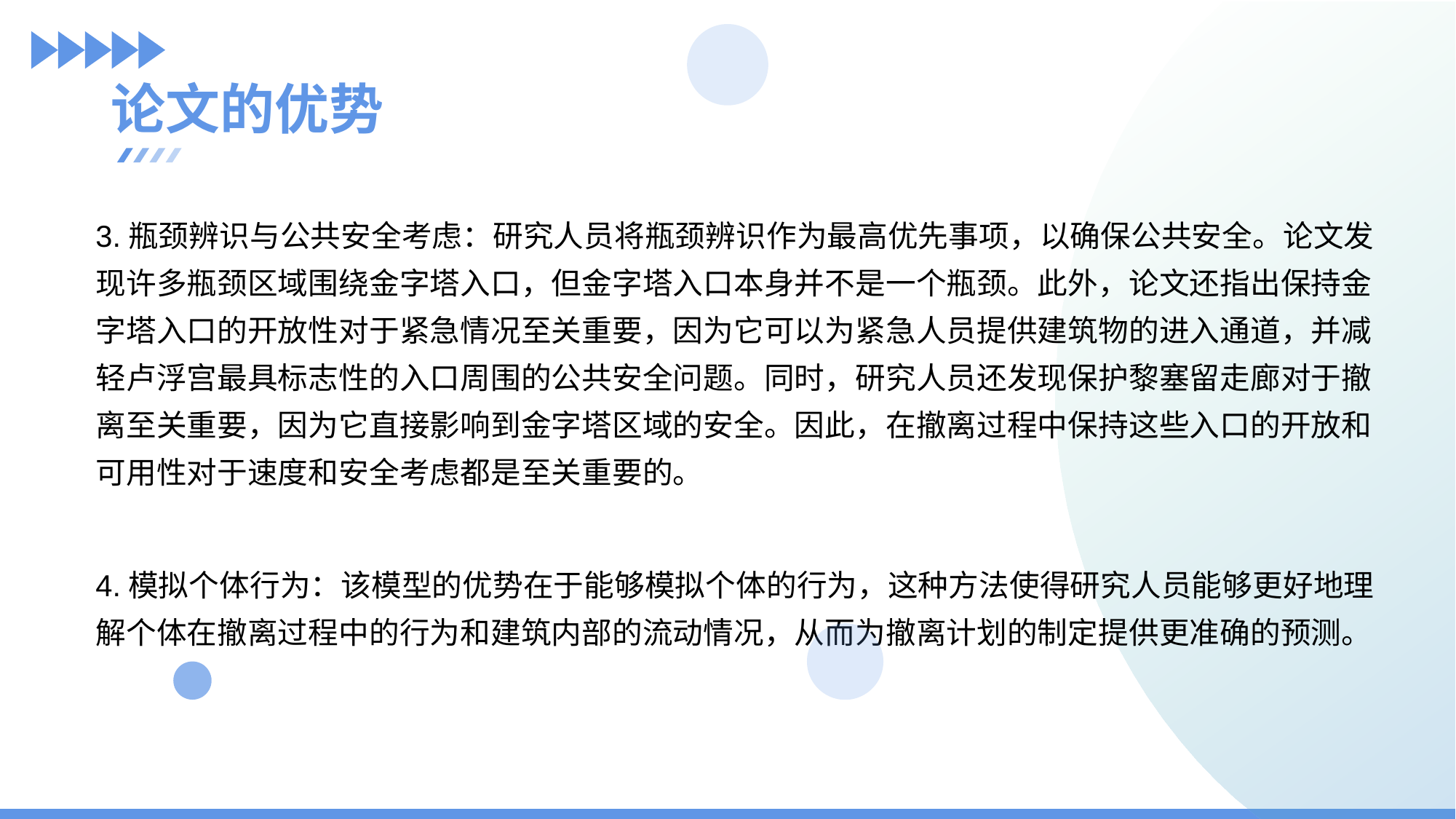

论文的优势

3.瓶颈辨识与公共安全考虑：研究人员将瓶颈辨识作为最高优先事项，以确保公共安全。论文发现许多瓶颈区域围绕金字塔入口，但金字塔入口本身并不是一个瓶颈。此外，论文还指出保持金字塔入口的开放性对于紧急情况至关重要，因为它可以为紧急人员提供建筑物的进入通道，并减轻卢浮宫最具标志性的入口周围的公共安全问题。同时，研究人员还发现保护黎塞留走廊对于撤离至关重要，因为它直接影响到金字塔区域的安全。因此，在撤离过程中保持这些入口的开放和可用性对于速度和安全考虑都是至关重要的。

4.模拟个体行为：该模型的优势在于能够模拟个体的行为，这种方法使得研究人员能够更好地理解个体在撤离过程中的行为和建筑内部的流动情况，从而为撤离计划的制定提供更准确的预测。
关键词1
关键词2
关键词3
关键词4